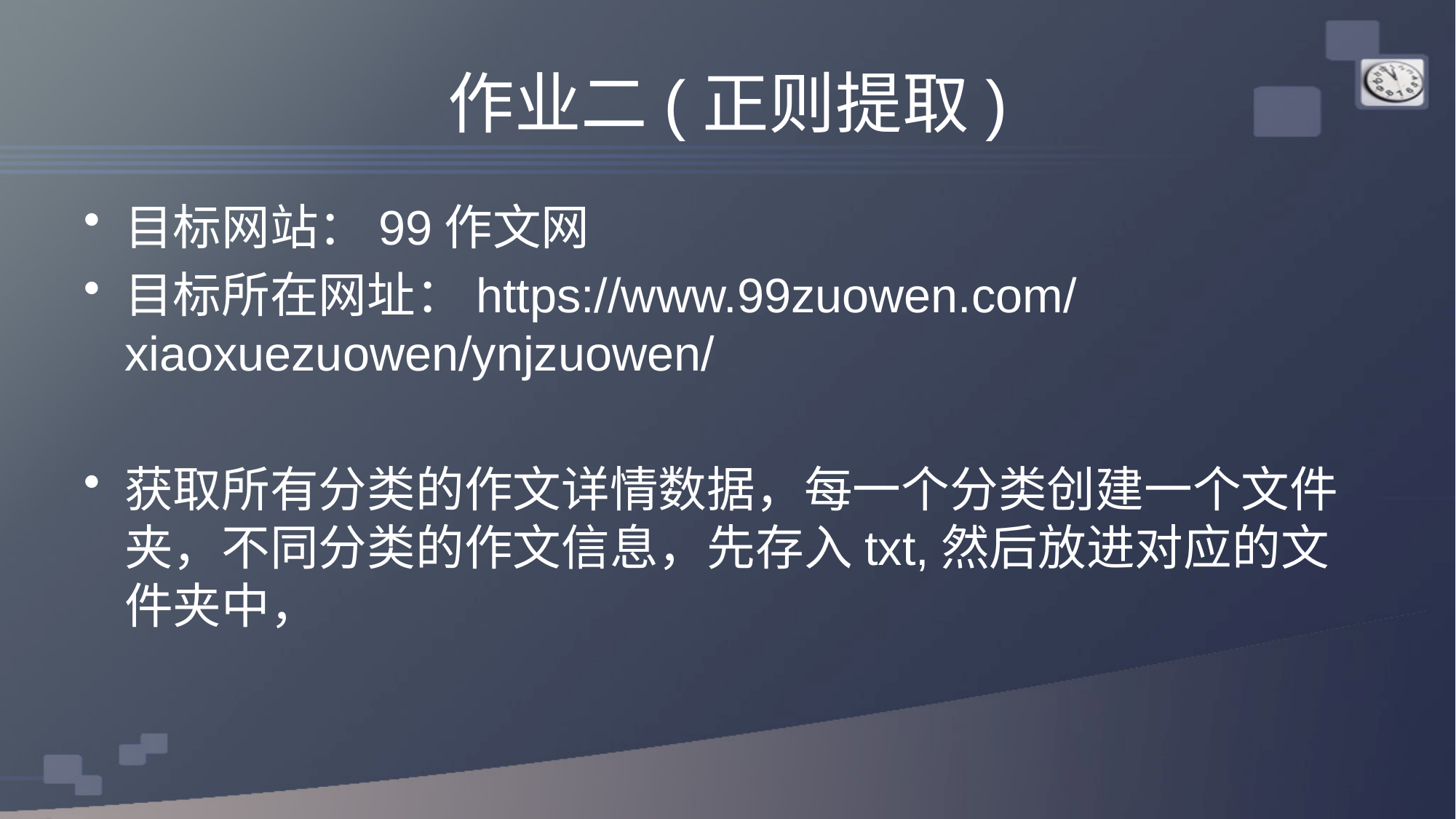

# 作业二(正则提取)
目标网站：99作文网
目标所在网址：https://www.99zuowen.com/xiaoxuezuowen/ynjzuowen/

获取所有分类的作文详情数据，每一个分类创建一个文件夹，不同分类的作文信息，先存入txt,然后放进对应的文件夹中，